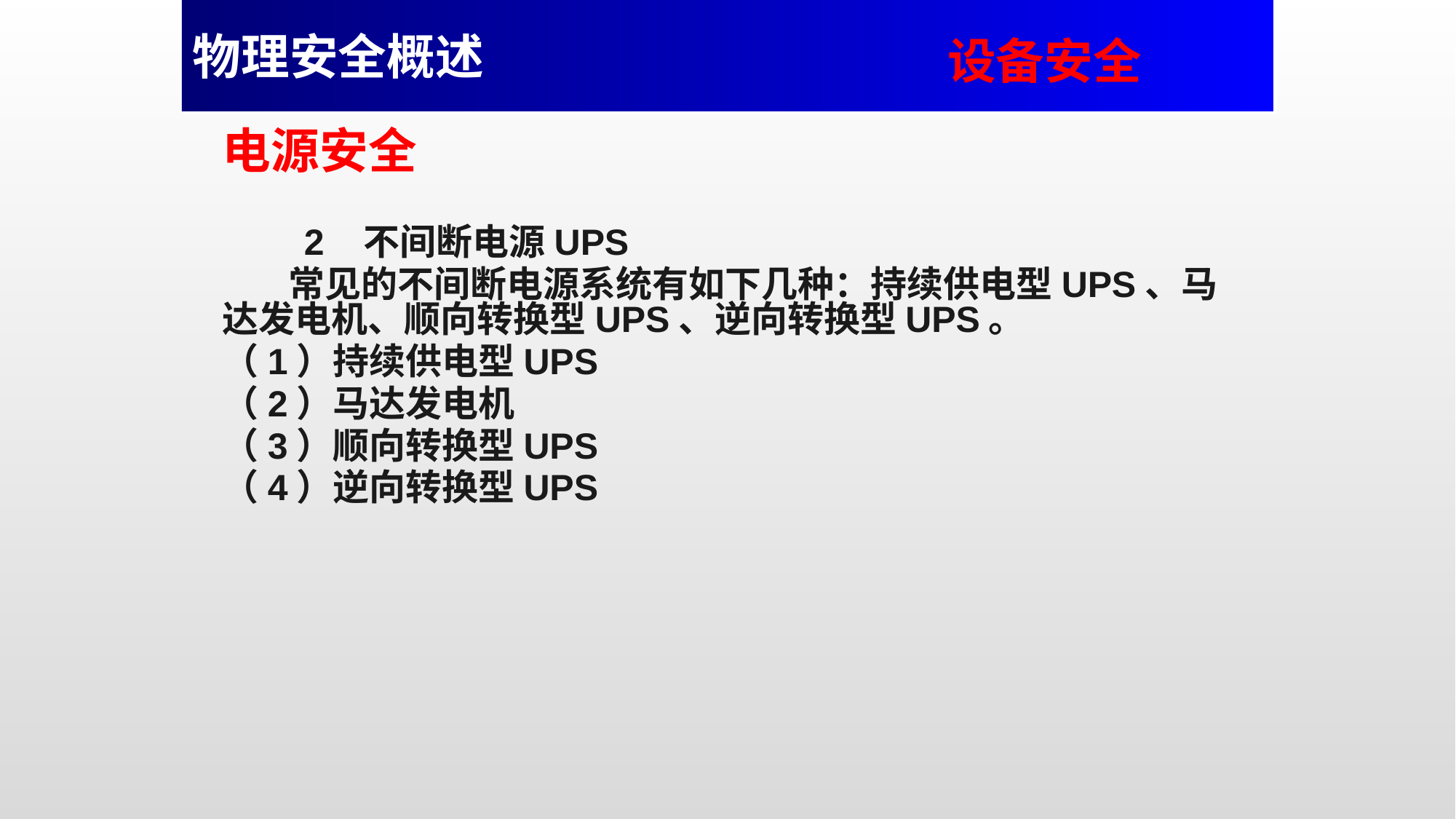

物理安全概述
设备安全
电源安全

        2   不间断电源UPS
       常见的不间断电源系统有如下几种：持续供电型UPS、马达发电机、顺向转换型UPS、逆向转换型UPS。
（1）持续供电型UPS
（2）马达发电机
（3）顺向转换型UPS
（4）逆向转换型UPS